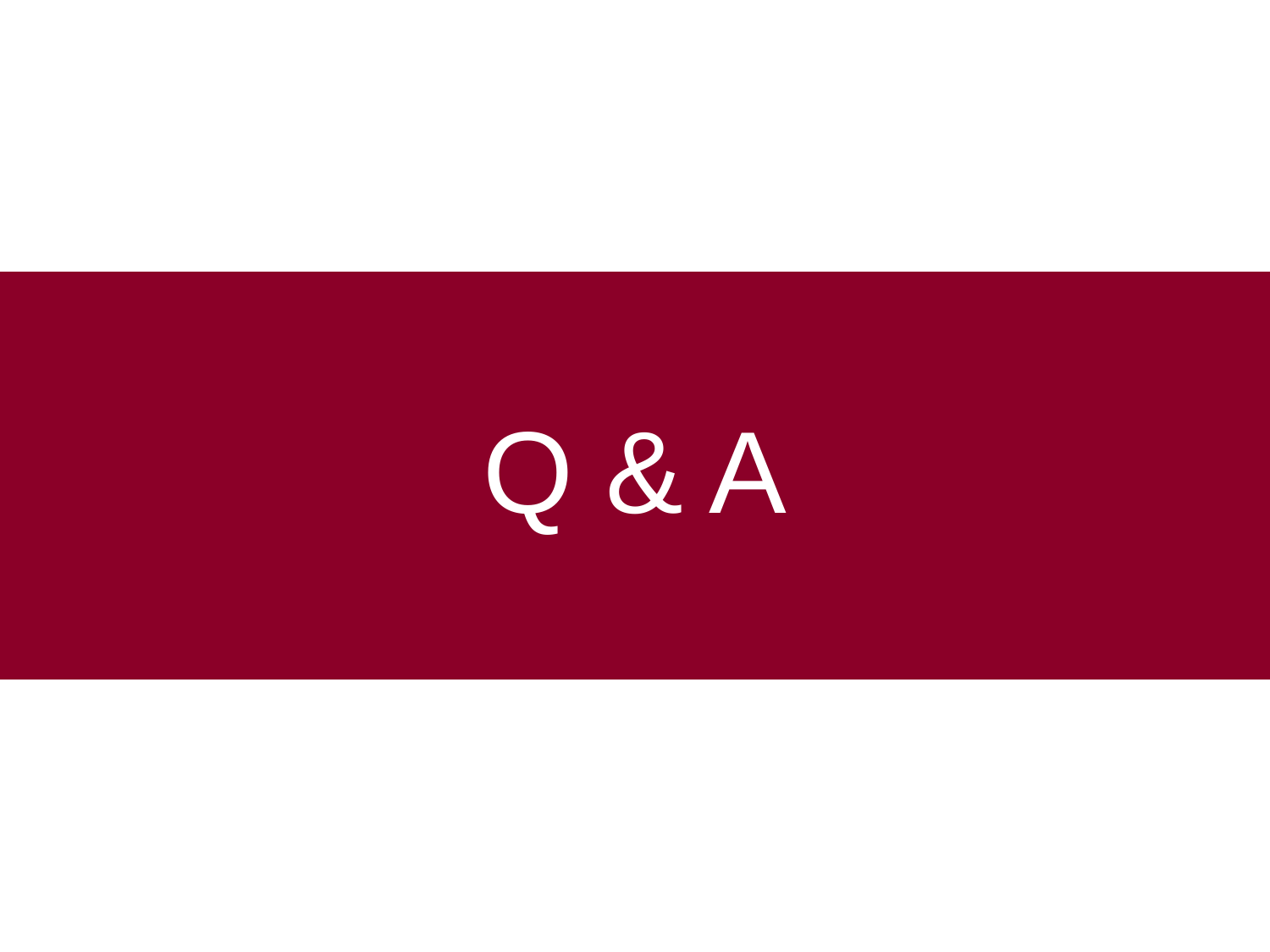

Q & A
11장 Ensemble Learning
31